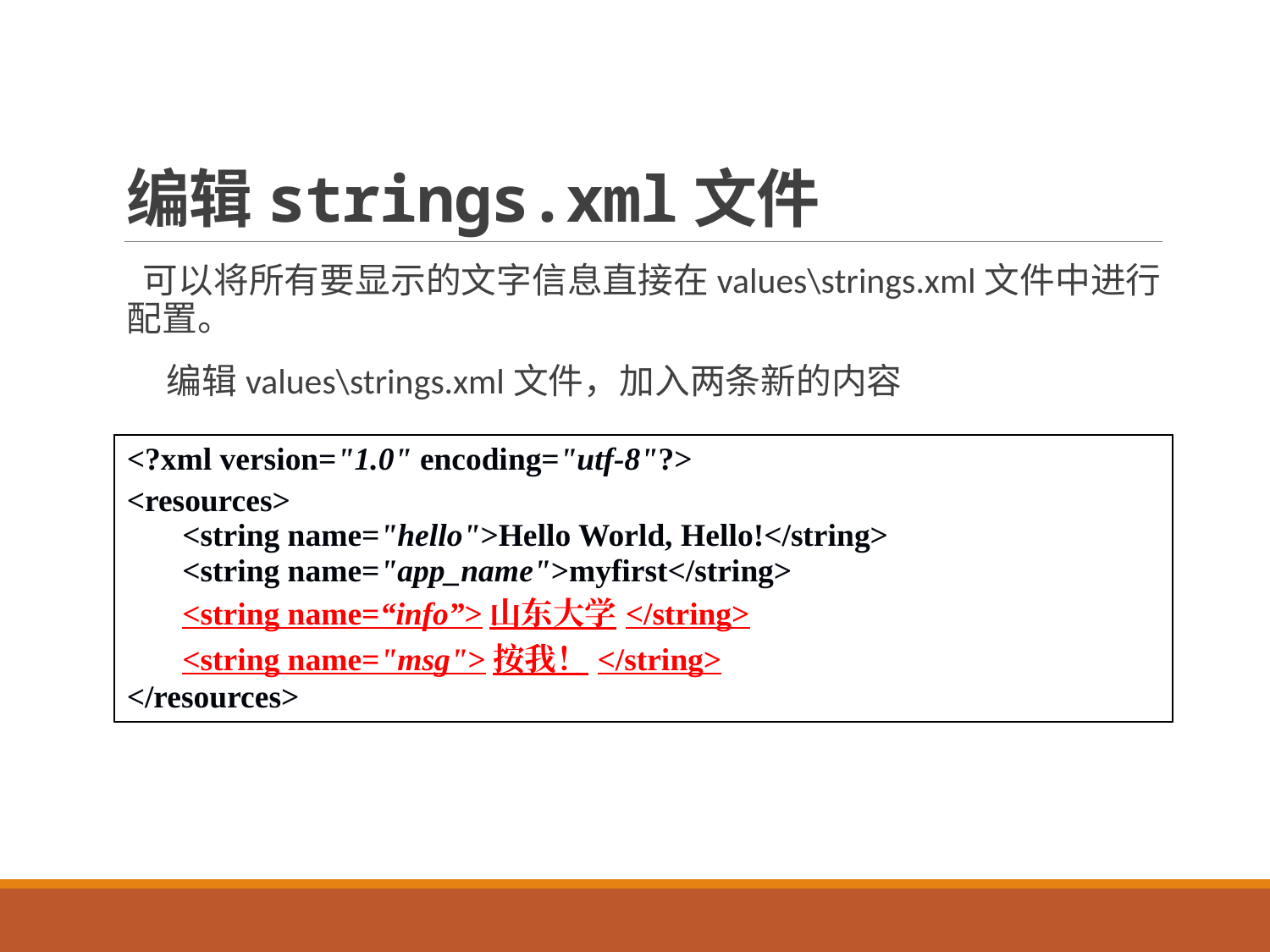

# 编辑strings.xml文件
 可以将所有要显示的文字信息直接在values\strings.xml文件中进行配置。
    编辑values\strings.xml文件，加入两条新的内容
| <?xml version="1.0" encoding="utf-8"?> <resources> <string name="hello">Hello World, Hello!</string> <string name="app\_name">myfirst</string> <string name=“info”>山东大学</string> <string name="msg">按我！</string> </resources> |
| --- |